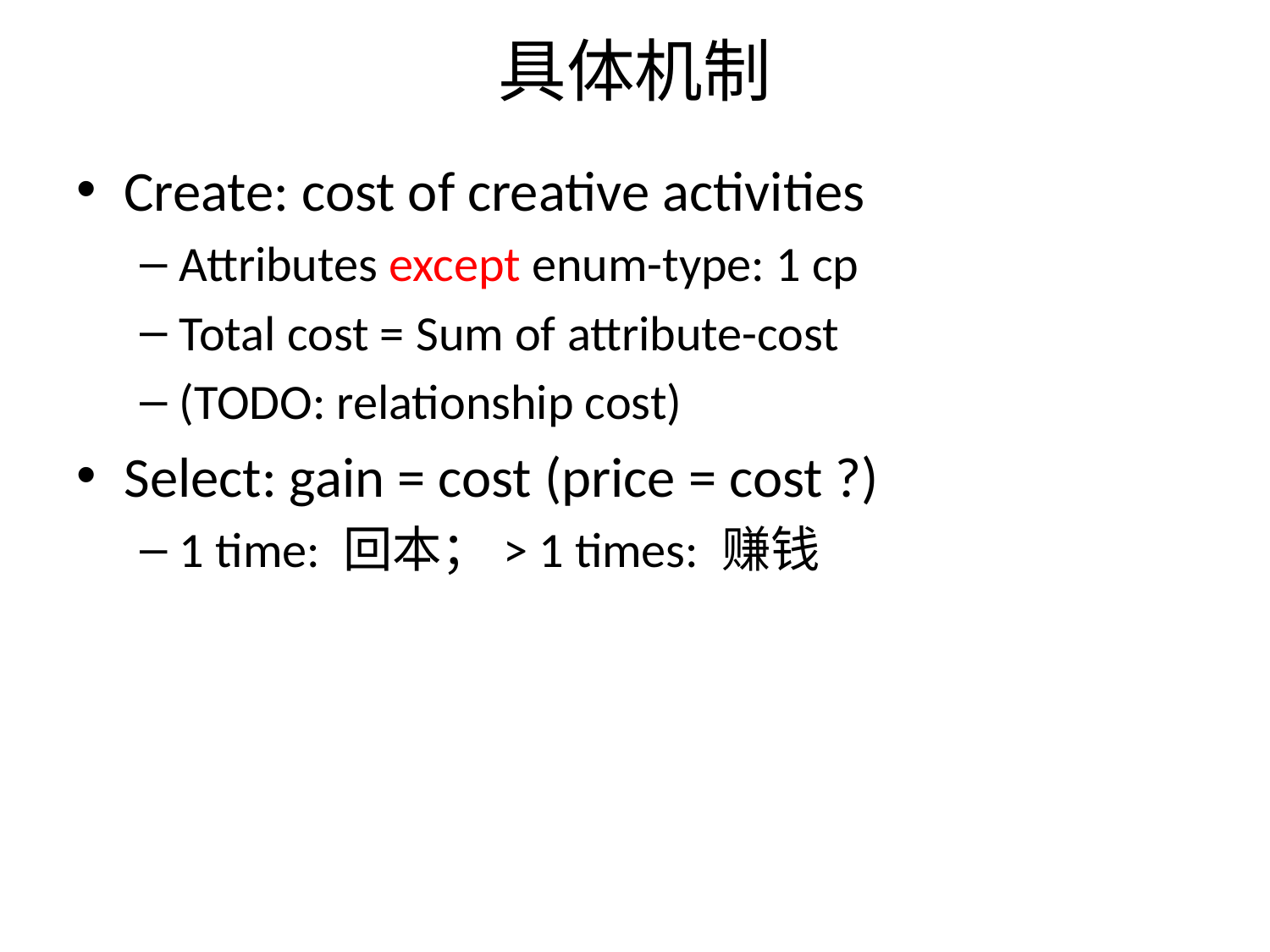

# 具体机制
Create: cost of creative activities
Attributes except enum-type: 1 cp
Total cost = Sum of attribute-cost
(TODO: relationship cost)
Select: gain = cost (price = cost ?)
1 time: 回本；> 1 times: 赚钱